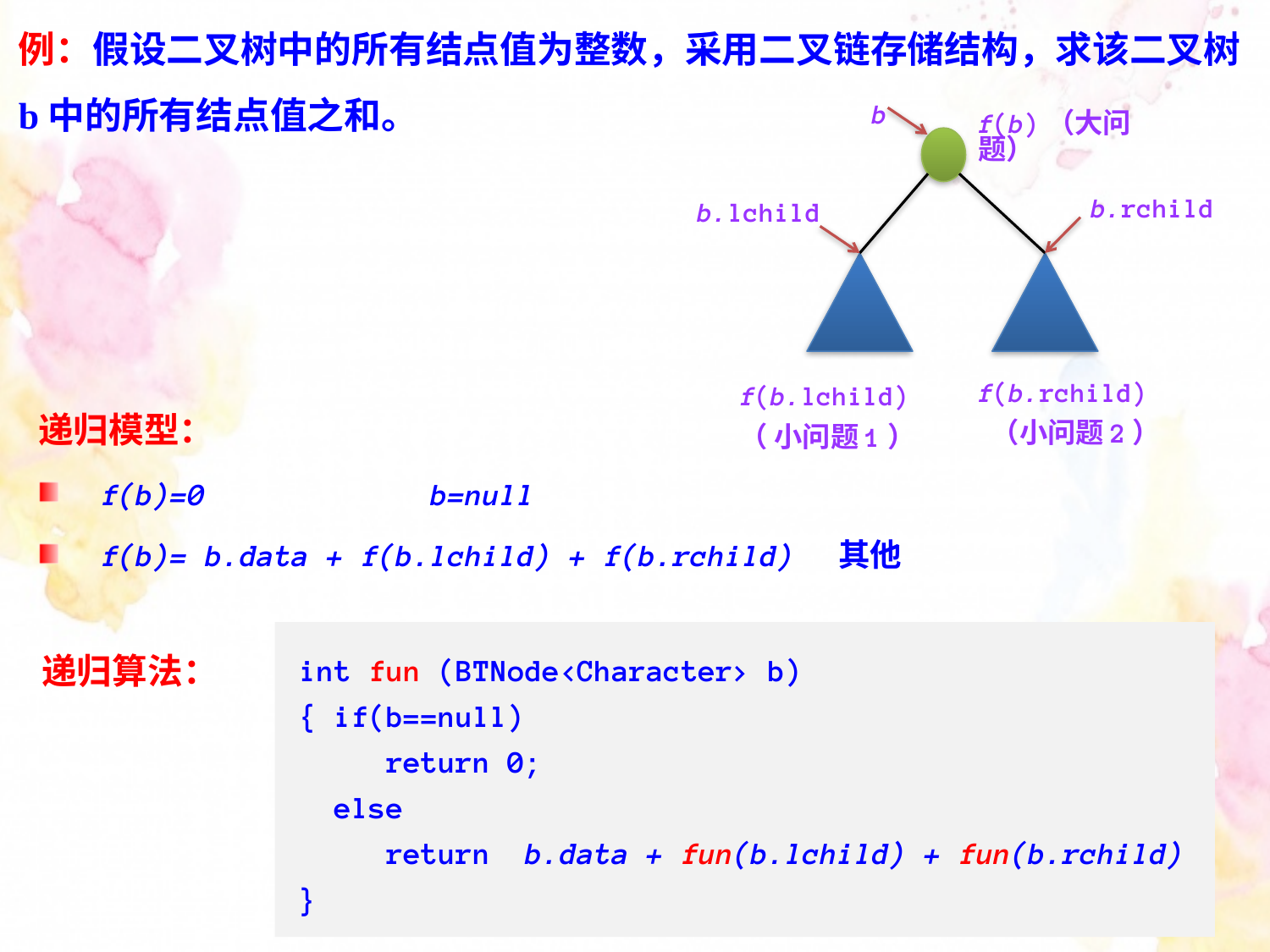

例：假设二叉树中的所有结点值为整数，采用二叉链存储结构，求该二叉树b中的所有结点值之和。
b
f(b)（大问题）

b.rchild
b.lchild

f(b.rchild)
 （小问题2）
f(b.lchild)
（ 小问题1）
递归模型：
f(b)=0             b=null
f(b)= b.data + f(b.lchild) + f(b.rchild)  其他
int fun (BTNode<Character> b)
{ if(b==null)
     return 0;
  else
     return  b.data + fun(b.lchild) + fun(b.rchild)
}
递归算法：